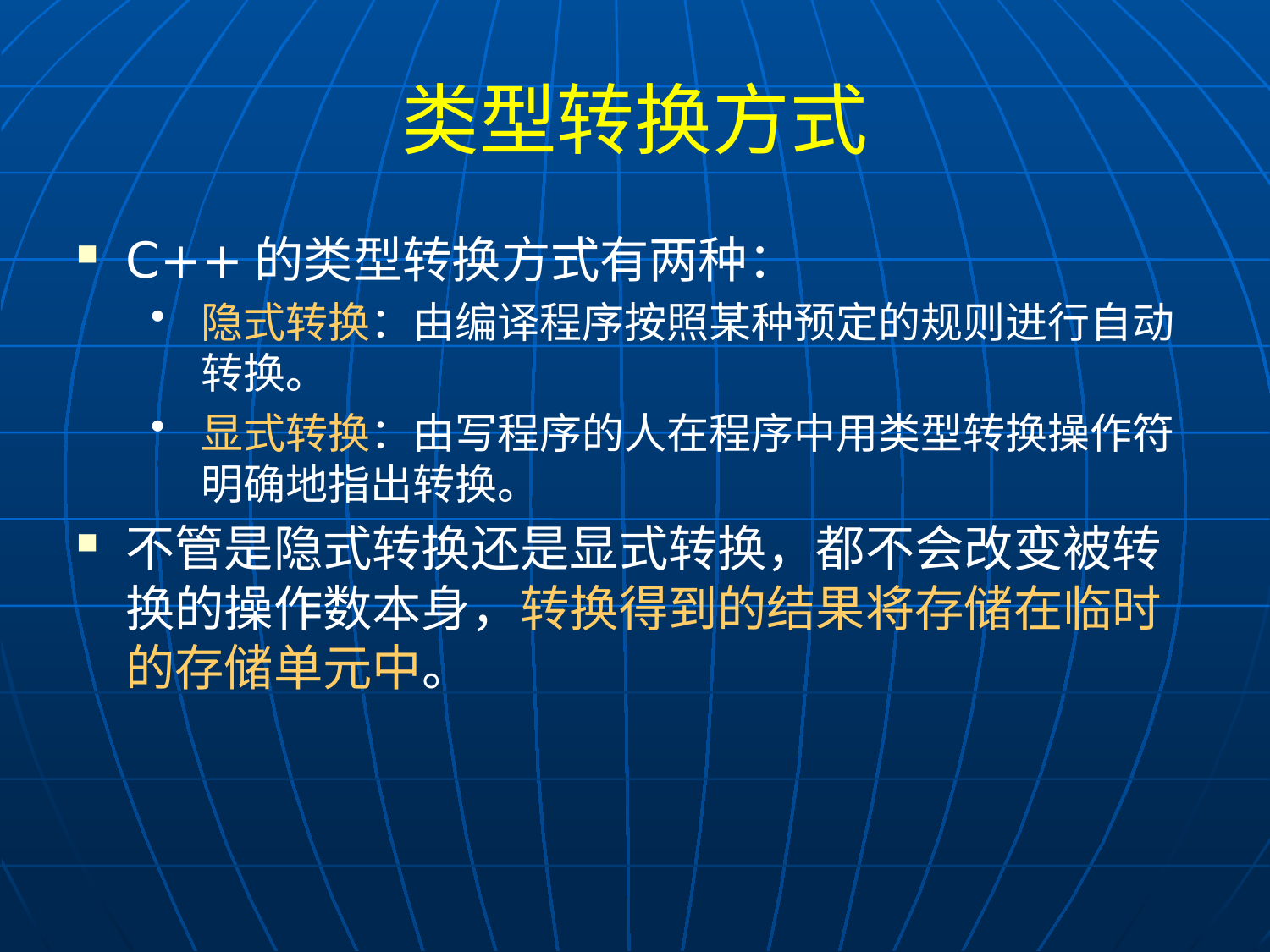

# 类型转换方式
C++的类型转换方式有两种：
隐式转换：由编译程序按照某种预定的规则进行自动转换。
显式转换：由写程序的人在程序中用类型转换操作符明确地指出转换。
不管是隐式转换还是显式转换，都不会改变被转换的操作数本身，转换得到的结果将存储在临时的存储单元中。